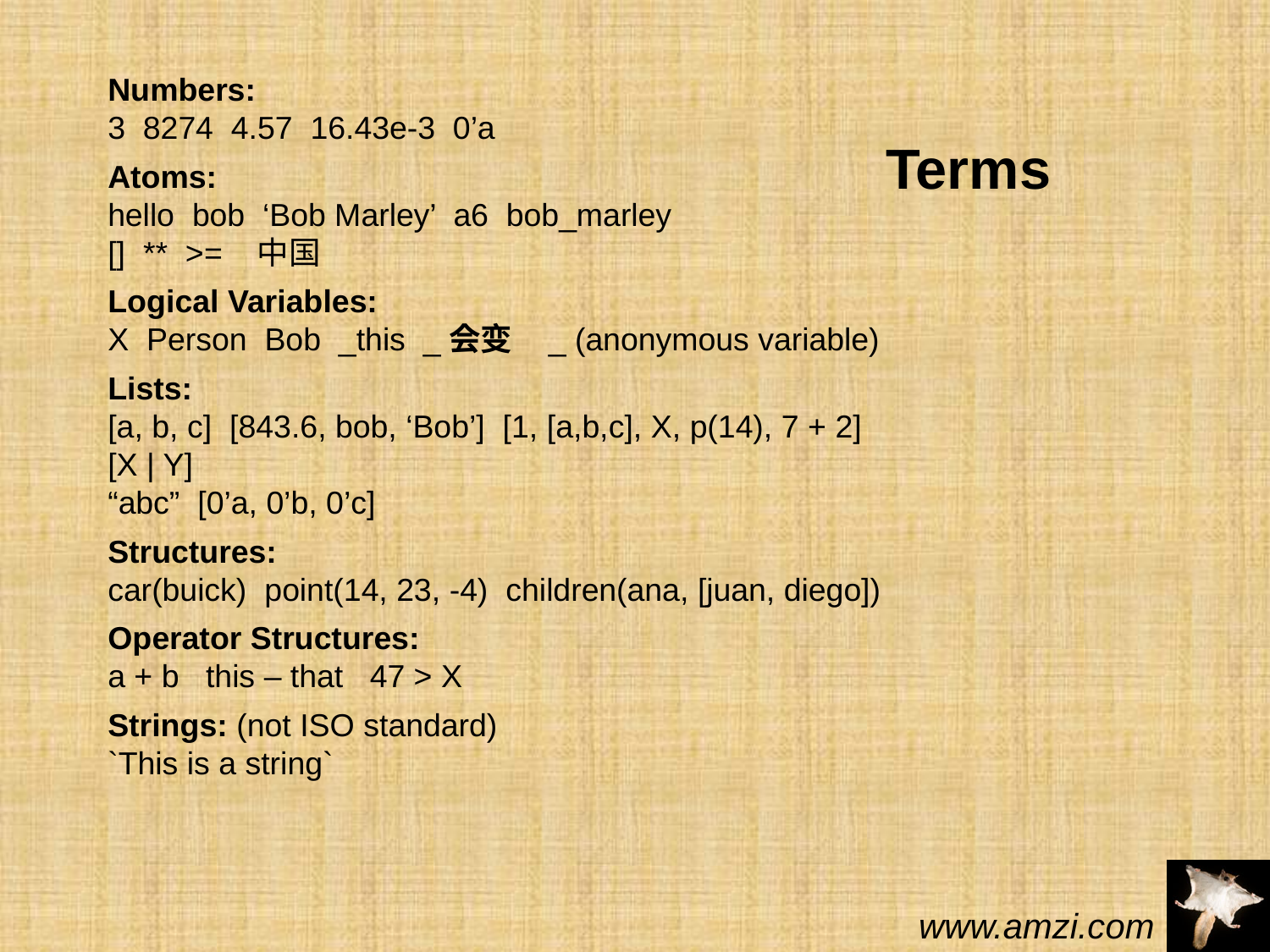

Numbers:
3  8274  4.57  16.43e-3  0’a
Atoms:
hello  bob  ‘Bob Marley’  a6  bob_marley
[]  **  >=   中国
Logical Variables:
X  Person  Bob  _this  _会变    _ (anonymous variable)
Lists:
[a, b, c]  [843.6, bob, ‘Bob’]  [1, [a,b,c], X, p(14), 7 + 2]
[X | Y]
“abc”  [0’a, 0’b, 0’c]
Structures:
car(buick)  point(14, 23, -4)  children(ana, [juan, diego])
Operator Structures:
a + b   this – that   47 > X
Strings: (not ISO standard)
`This is a string`

Terms